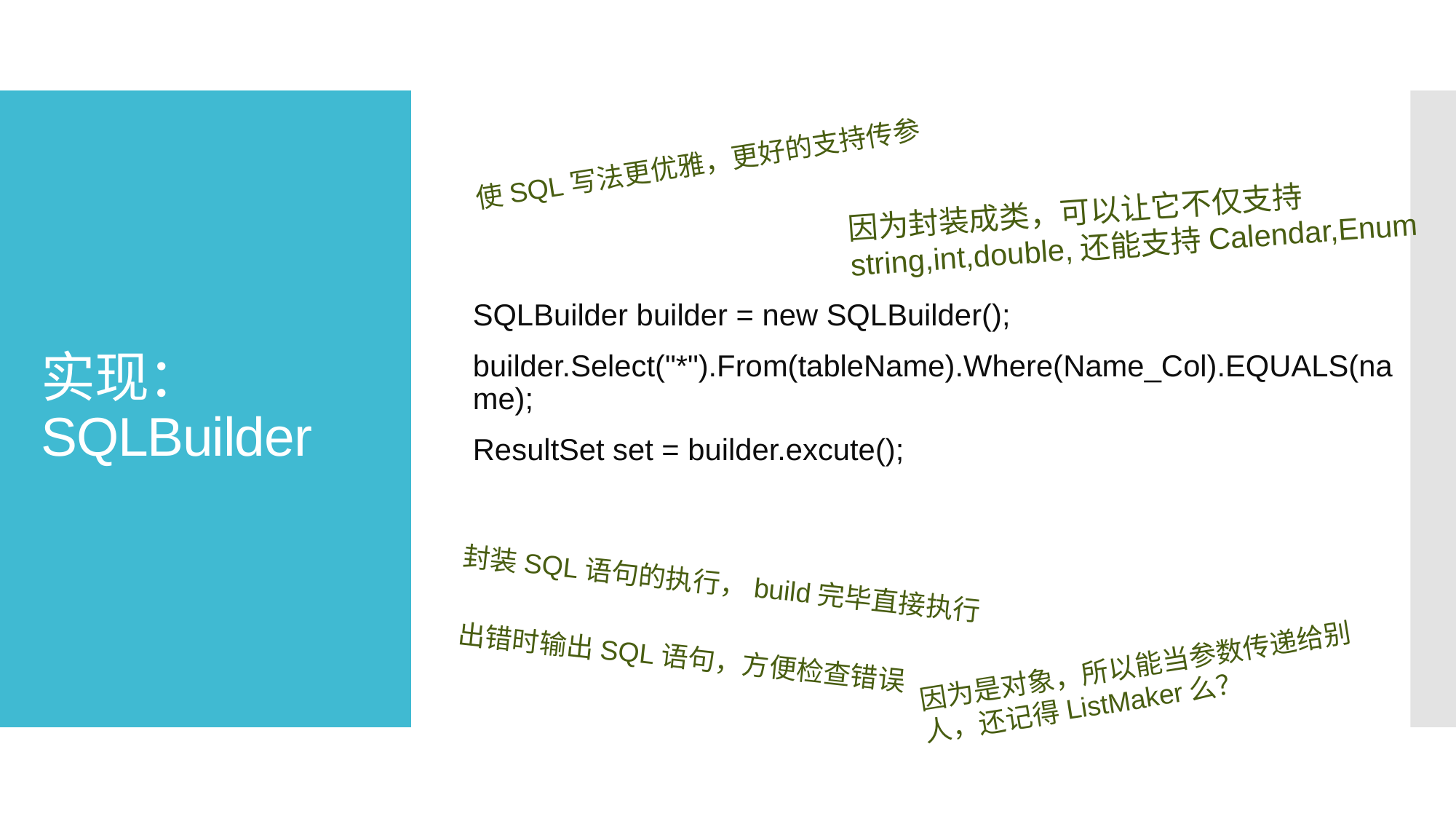

SQLBuilder builder = new SQLBuilder();
builder.Select("*").From(tableName).Where(Name_Col).EQUALS(name);
ResultSet set = builder.excute();

# 实现： SQLBuilder
使SQL写法更优雅，更好的支持传参
因为封装成类，可以让它不仅支持string,int,double,还能支持Calendar,Enum
封装SQL语句的执行，build完毕直接执行
出错时输出SQL语句，方便检查错误
因为是对象，所以能当参数传递给别人，还记得ListMaker么？